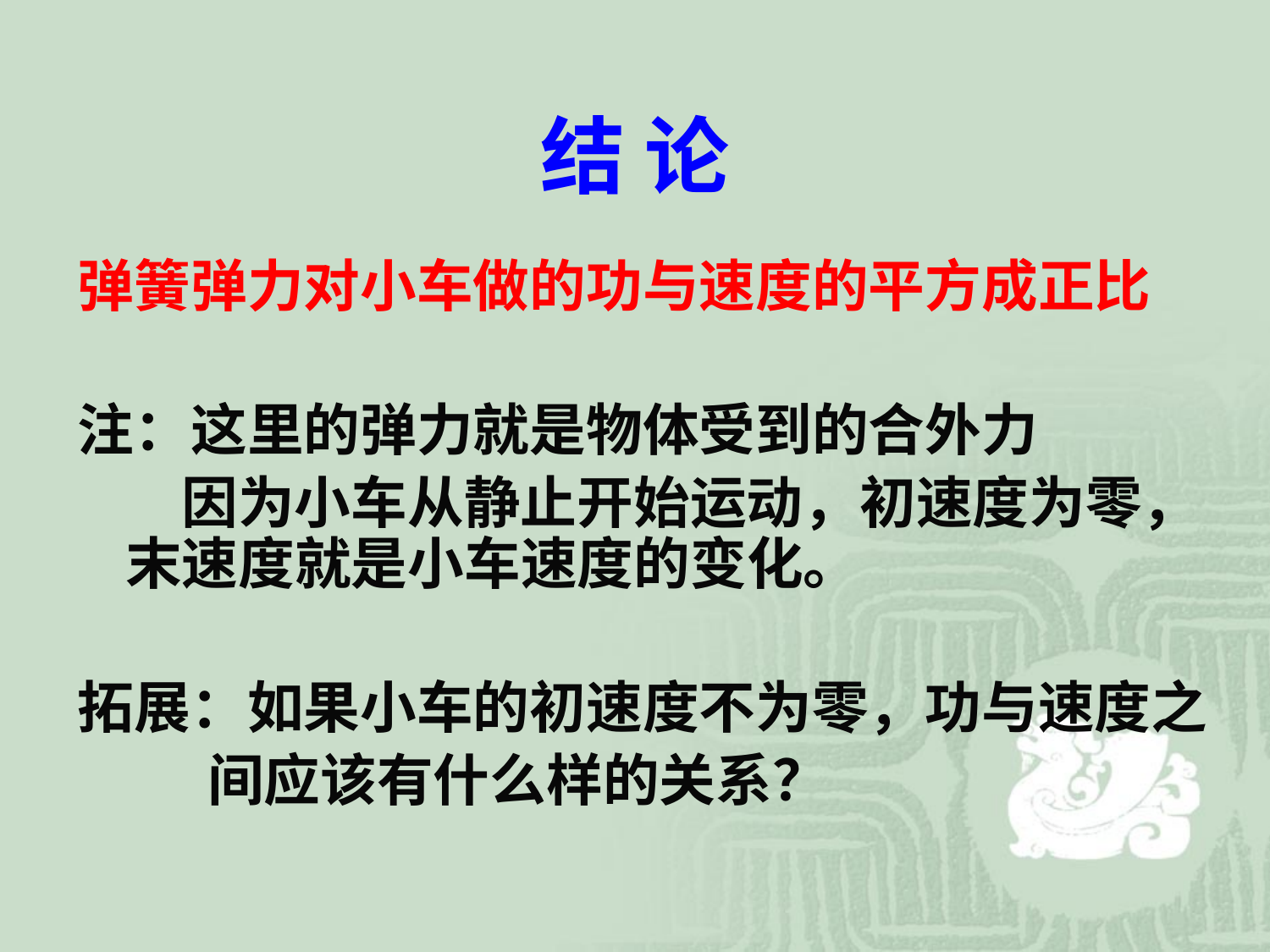

# 结 论
弹簧弹力对小车做的功与速度的平方成正比

注：这里的弹力就是物体受到的合外力
       因为小车从静止开始运动，初速度为零，末速度就是小车速度的变化。

拓展：如果小车的初速度不为零，功与速度之
         间应该有什么样的关系？